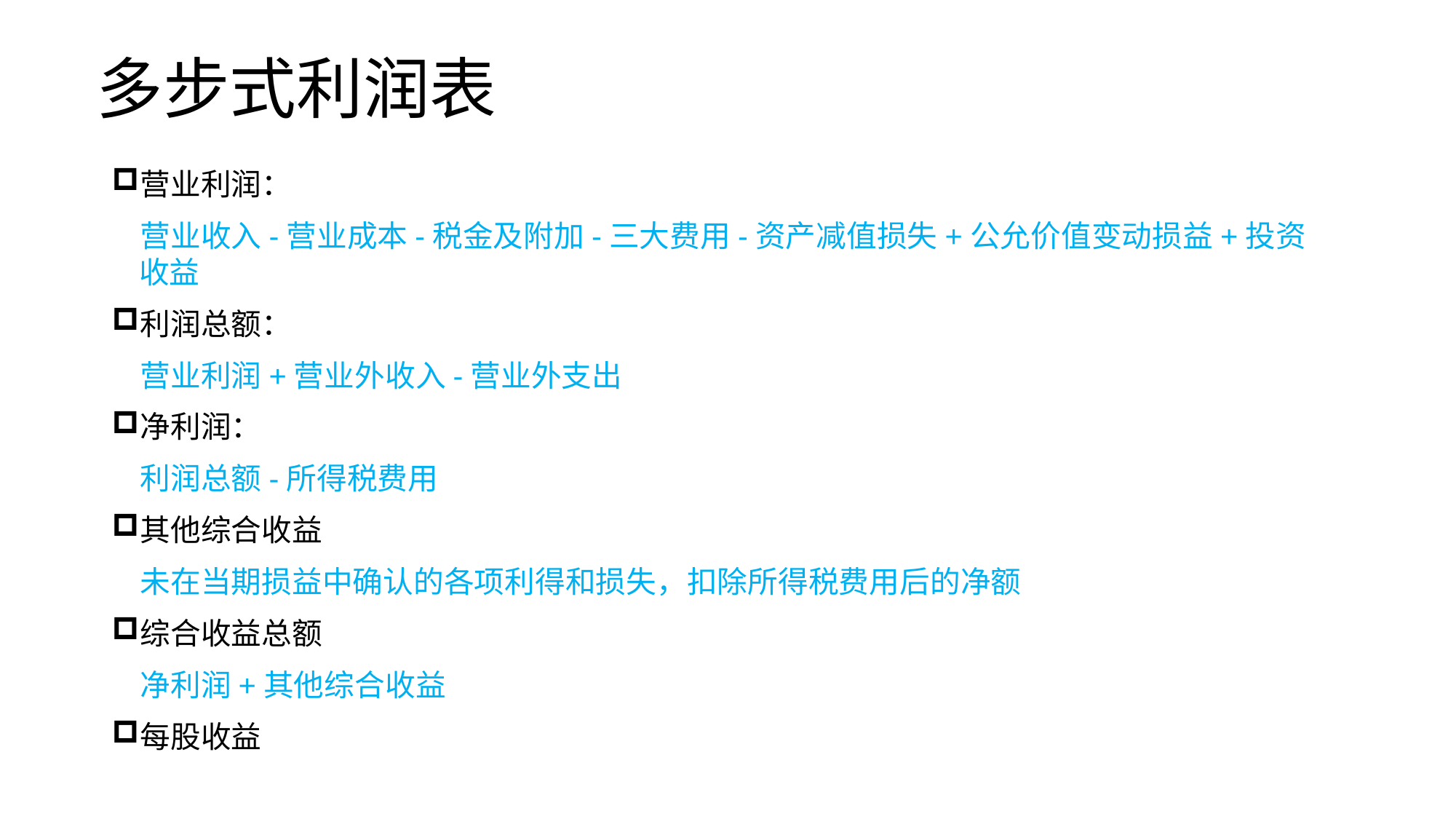

# 多步式利润表
营业利润：
营业收入-营业成本-税金及附加-三大费用-资产减值损失+公允价值变动损益+投资收益
利润总额：
营业利润+营业外收入-营业外支出
净利润：
利润总额-所得税费用
其他综合收益
未在当期损益中确认的各项利得和损失，扣除所得税费用后的净额
综合收益总额
净利润+其他综合收益
每股收益